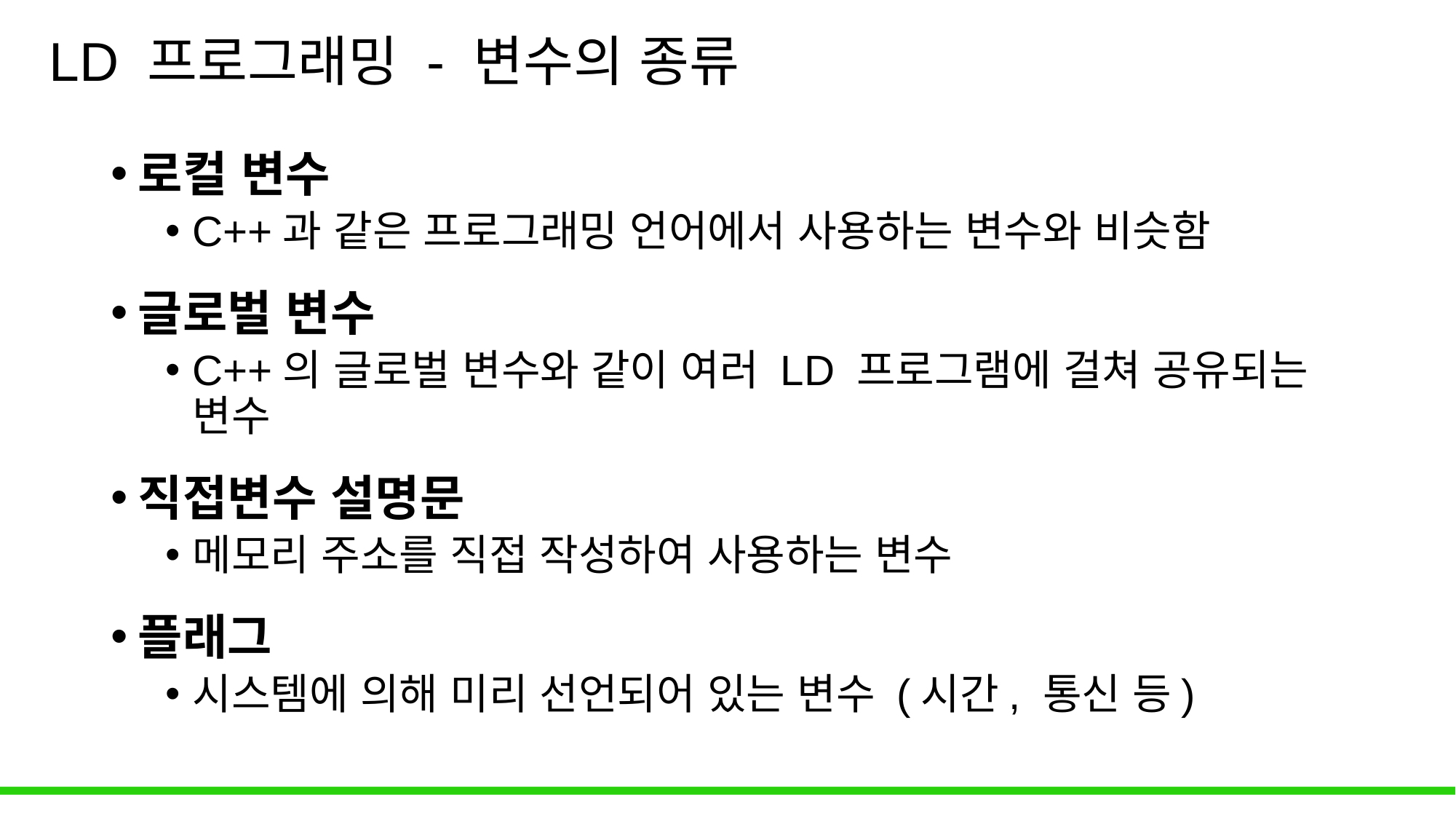

# LD 프로그래밍 - 변수의 종류
로컬 변수
C++과 같은 프로그래밍 언어에서 사용하는 변수와 비슷함
글로벌 변수
C++의 글로벌 변수와 같이 여러 LD 프로그램에 걸쳐 공유되는 변수
직접변수 설명문
메모리 주소를 직접 작성하여 사용하는 변수
플래그
시스템에 의해 미리 선언되어 있는 변수 (시간, 통신 등)